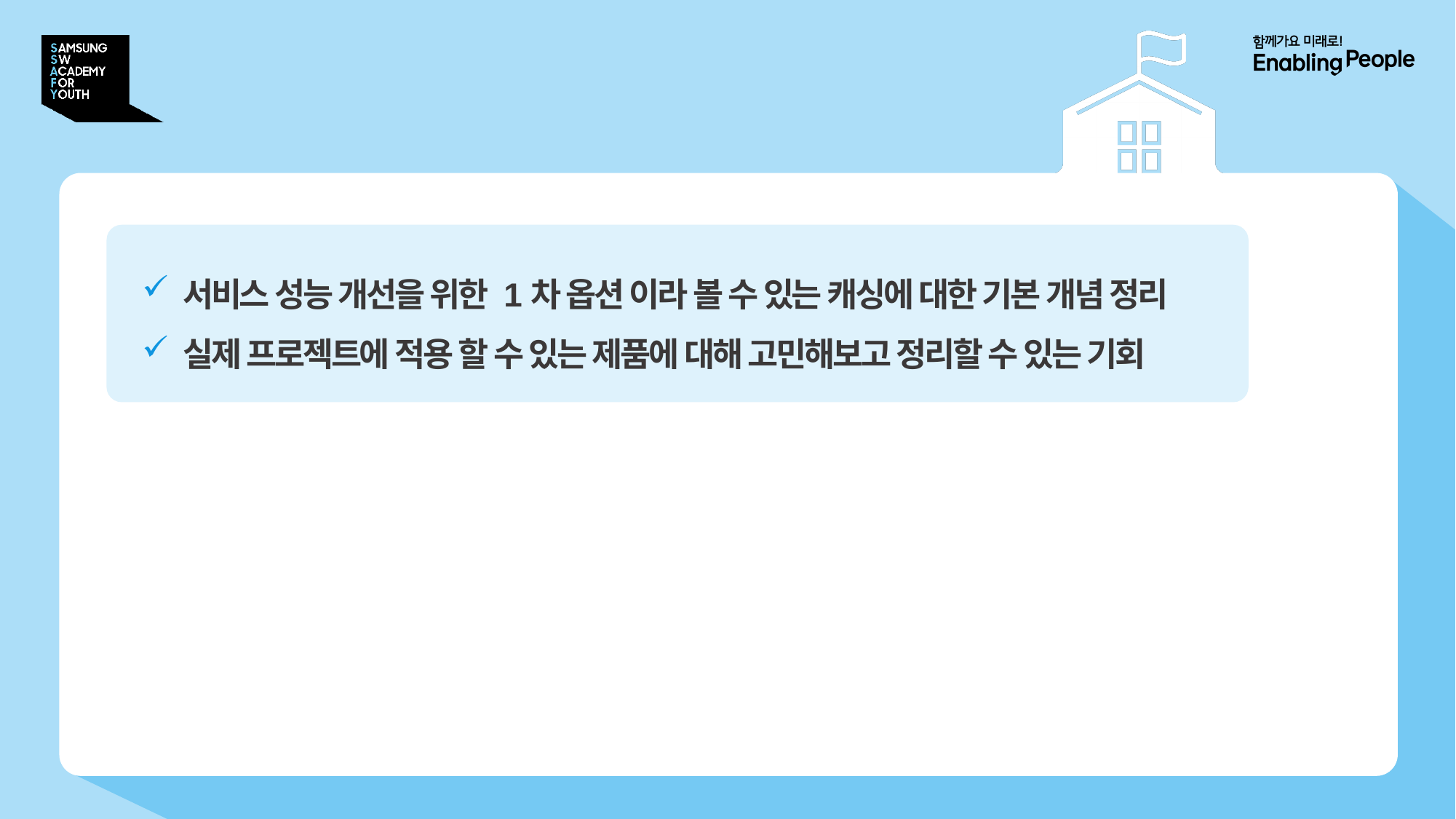

# 학습목표

서비스 성능 개선을 위한 1차 옵션 이라 볼 수 있는 캐싱에 대한 기본 개념 정리
실제 프로젝트에 적용 할 수 있는 제품에 대해 고민해보고 정리할 수 있는 기회